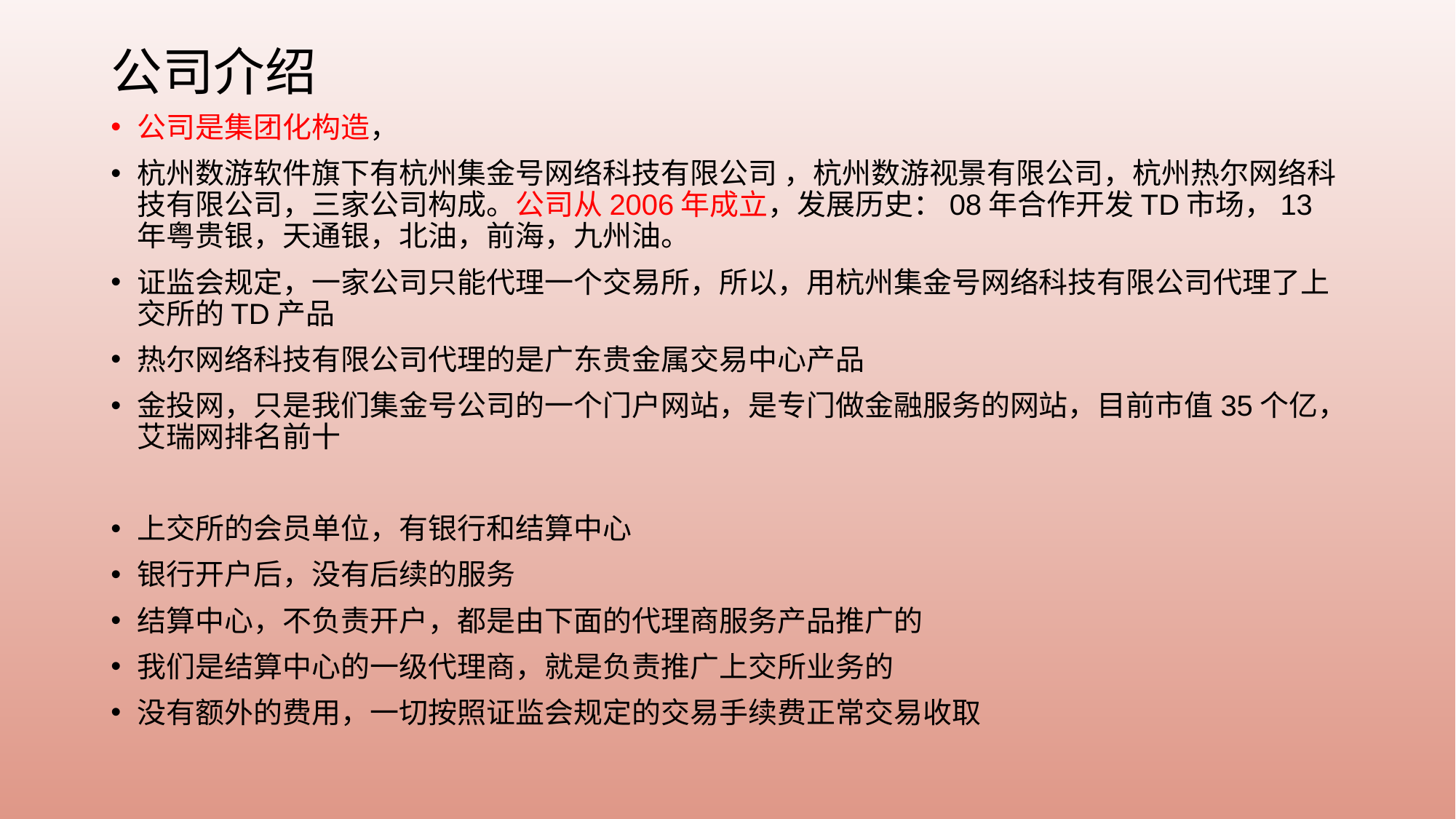

# 公司介绍
公司是集团化构造，
杭州数游软件旗下有杭州集金号网络科技有限公司 ，杭州数游视景有限公司，杭州热尔网络科技有限公司，三家公司构成。公司从2006年成立，发展历史：08年合作开发TD市场，13年粤贵银，天通银，北油，前海，九州油。
证监会规定，一家公司只能代理一个交易所，所以，用杭州集金号网络科技有限公司代理了上交所的TD产品
热尔网络科技有限公司代理的是广东贵金属交易中心产品
金投网，只是我们集金号公司的一个门户网站，是专门做金融服务的网站，目前市值35个亿，艾瑞网排名前十

上交所的会员单位，有银行和结算中心
银行开户后，没有后续的服务
结算中心，不负责开户，都是由下面的代理商服务产品推广的
我们是结算中心的一级代理商，就是负责推广上交所业务的
没有额外的费用，一切按照证监会规定的交易手续费正常交易收取